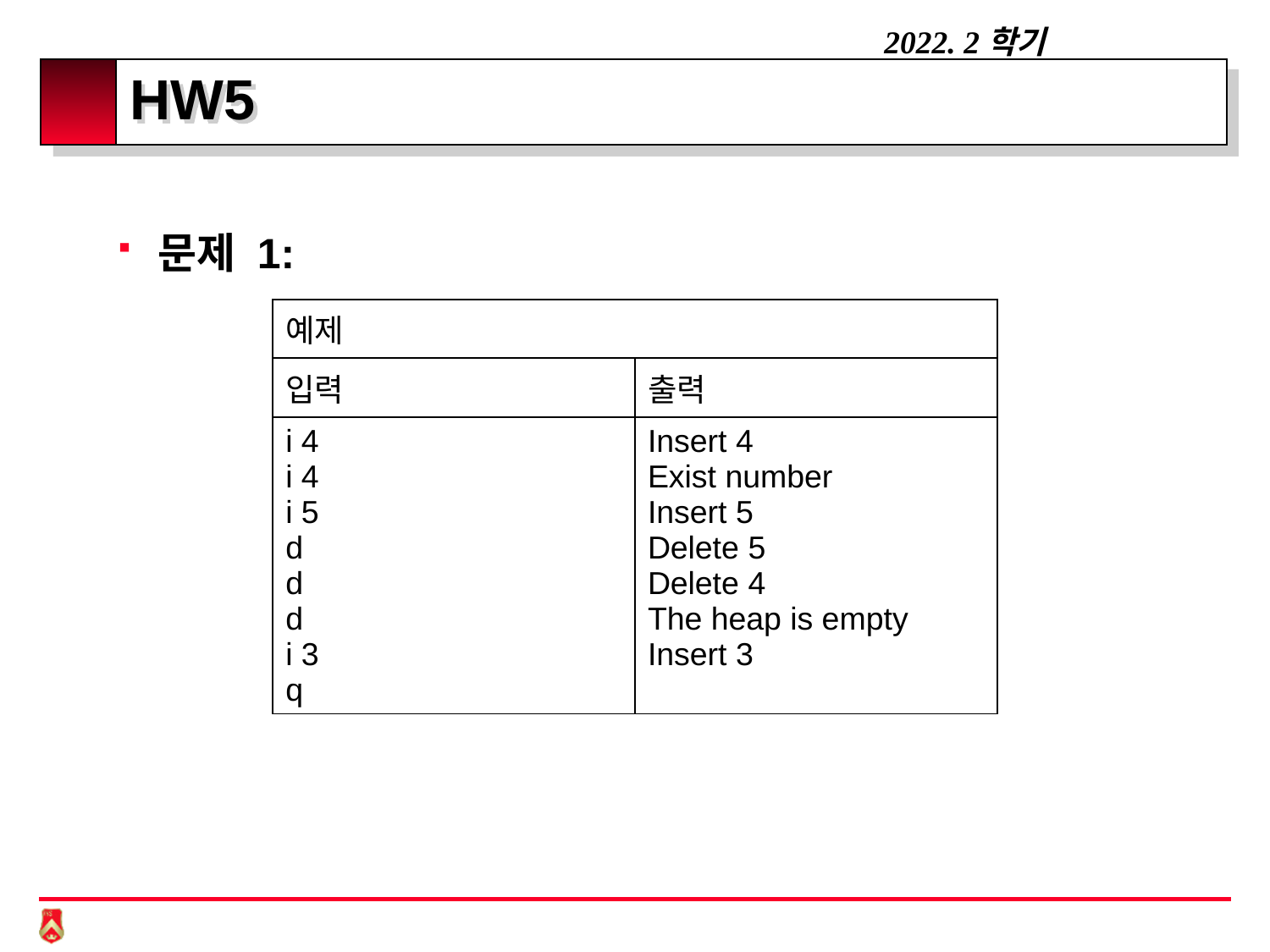

# HW5

문제 1:

| 예제 |  |
| --- | --- |
| 입력 | 출력 |
| i 4 i 4 i 5 d d d i 3 q | Insert 4 Exist number Insert 5 Delete 5 Delete 4 The heap is empty Insert 3 |